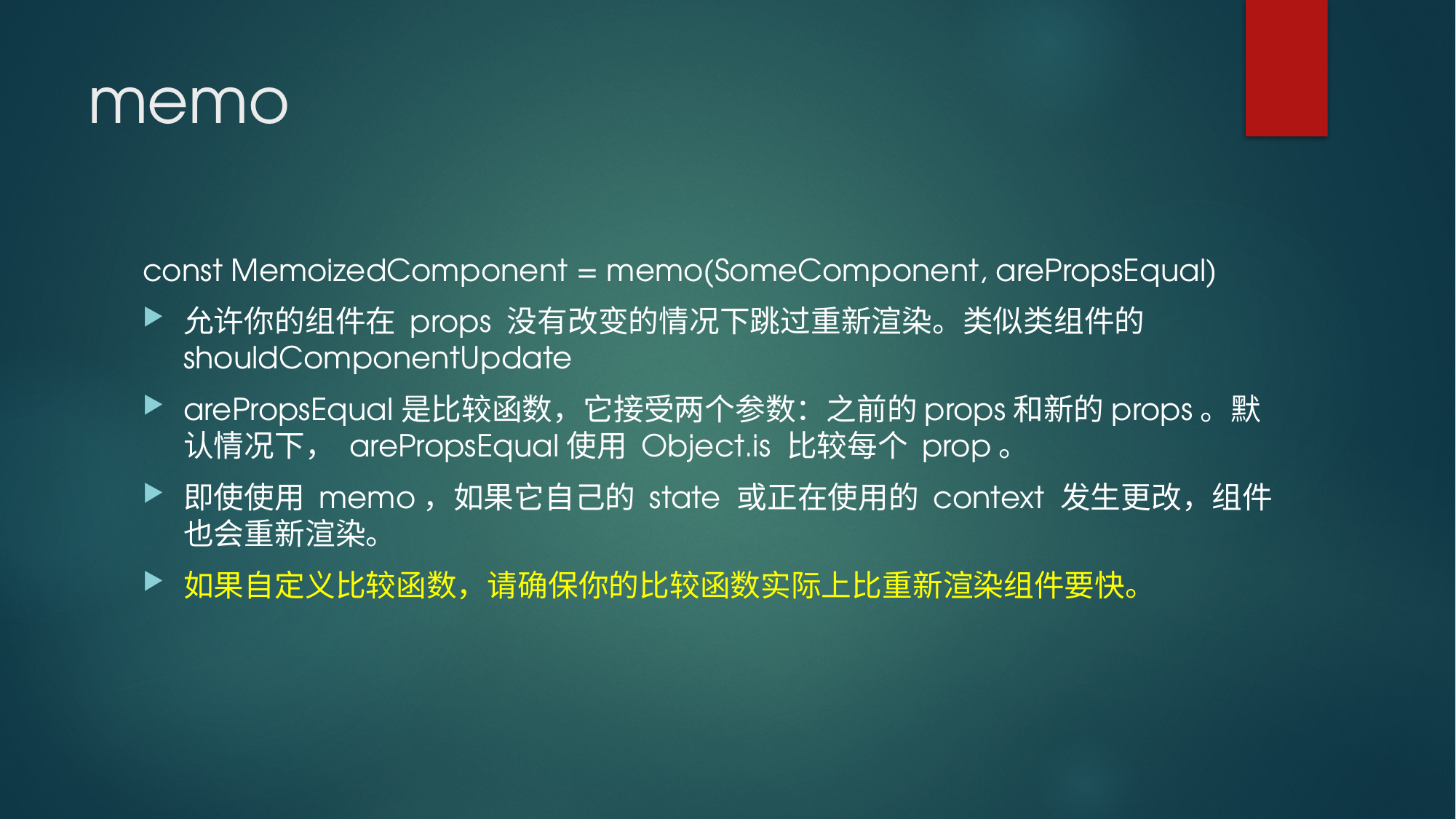

# memo
const MemoizedComponent = memo(SomeComponent, arePropsEqual)
允许你的组件在 props 没有改变的情况下跳过重新渲染。类似类组件的shouldComponentUpdate
arePropsEqual是比较函数，它接受两个参数：之前的props和新的props。默认情况下， arePropsEqual使用 Object.is 比较每个 prop。
即使使用 memo，如果它自己的 state 或正在使用的 context 发生更改，组件也会重新渲染。
如果自定义比较函数，请确保你的比较函数实际上比重新渲染组件要快。